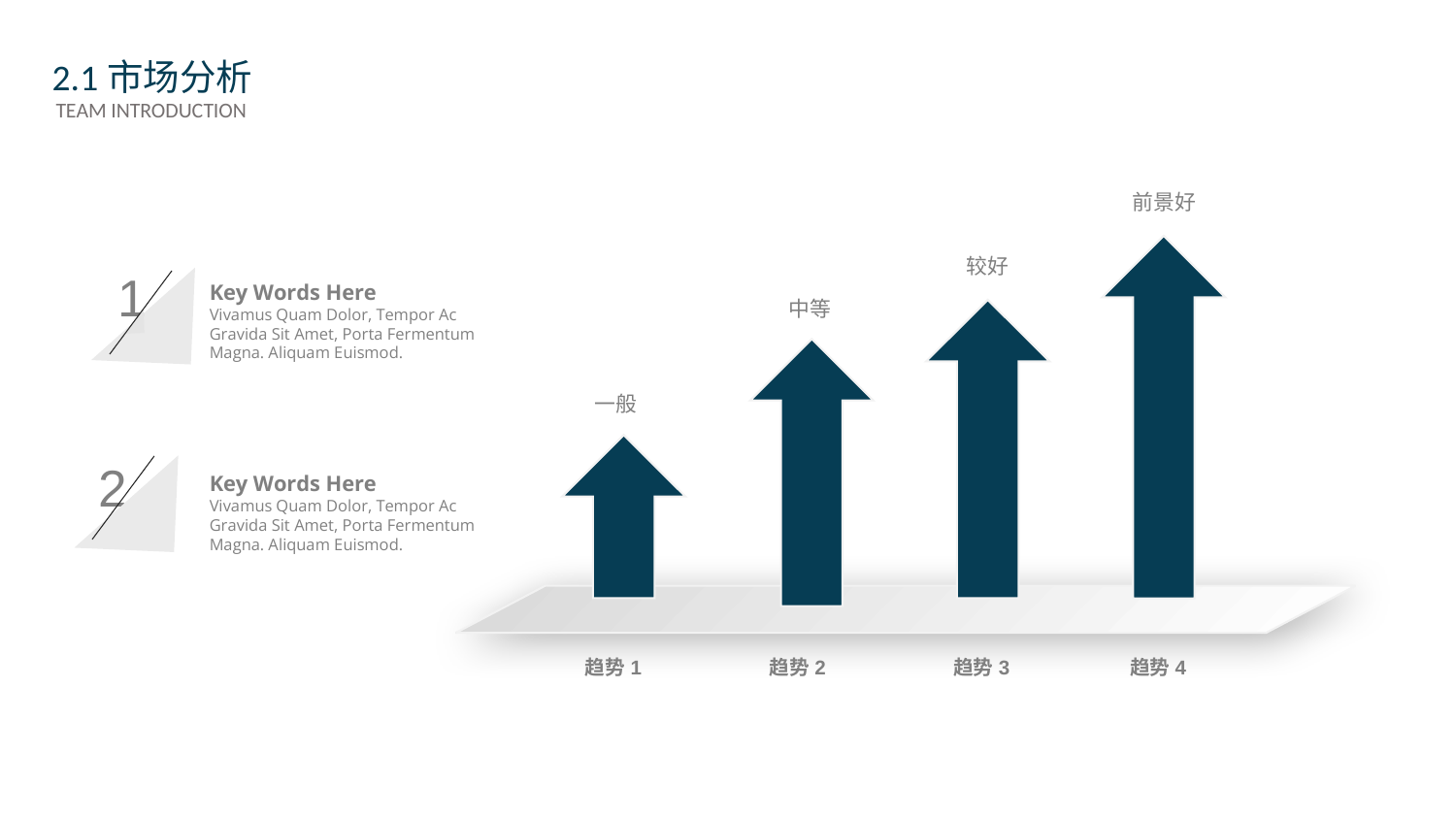

2.1市场分析
TEAM INTRODUCTION
前景好

Key Words Here
Vivamus Quam Dolor, Tempor Ac Gravida Sit Amet, Porta Fermentum Magna. Aliquam Euismod.
较好
1

中等

一般

Key Words Here
Vivamus Quam Dolor, Tempor Ac Gravida Sit Amet, Porta Fermentum Magna. Aliquam Euismod.
2

趋势1
趋势2
趋势3
趋势4